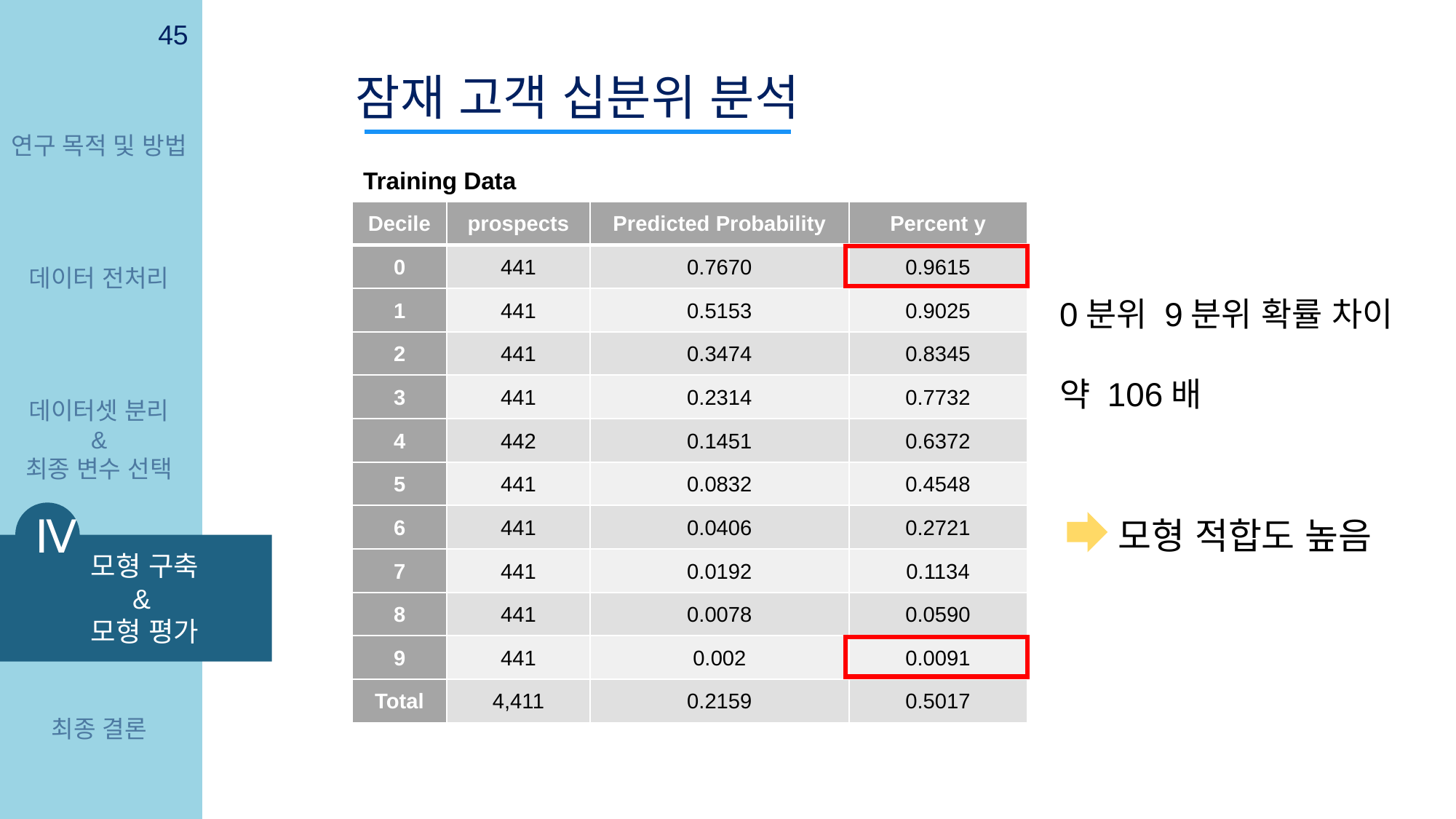

45
잠재 고객 십분위 분석
연구 목적 및 방법
Training Data
| Decile | prospects | Predicted Probability | Percent y |
| --- | --- | --- | --- |
| 0 | 441 | 0.7670 | 0.9615 |
| 1 | 441 | 0.5153 | 0.9025 |
| 2 | 441 | 0.3474 | 0.8345 |
| 3 | 441 | 0.2314 | 0.7732 |
| 4 | 442 | 0.1451 | 0.6372 |
| 5 | 441 | 0.0832 | 0.4548 |
| 6 | 441 | 0.0406 | 0.2721 |
| 7 | 441 | 0.0192 | 0.1134 |
| 8 | 441 | 0.0078 | 0.0590 |
| 9 | 441 | 0.002 | 0.0091 |
| Total | 4,411 | 0.2159 | 0.5017 |

데이터 전처리
0분위 9분위 확률 차이

약 106배
모형 적합도 높음

데이터셋 분리
&
최종 변수 선택
Ⅳ
  모형 구축
  &
  모형 평가

최종 결론